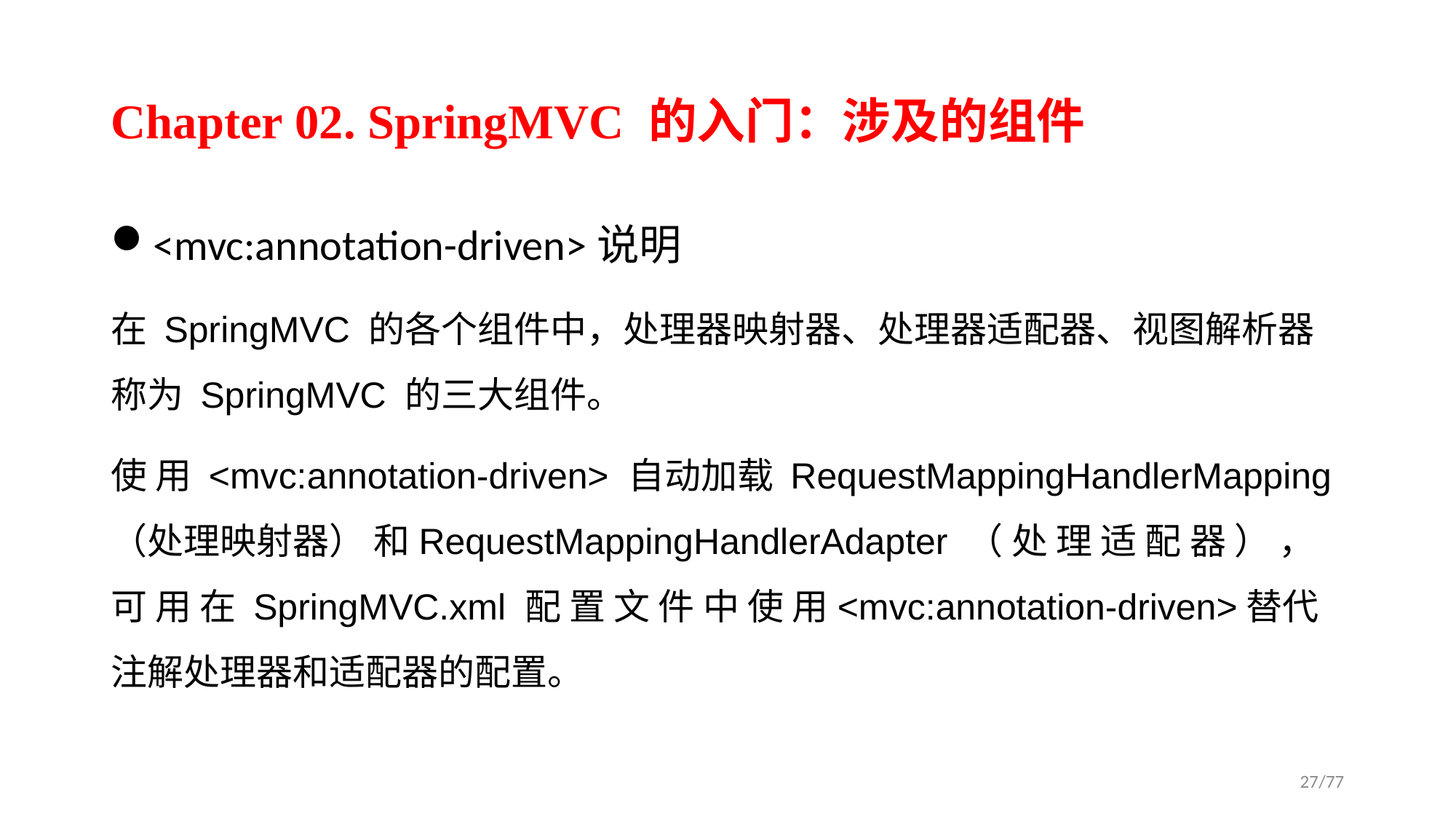

# Chapter 02. SpringMVC 的入门：涉及的组件
<mvc:annotation-driven>说明
在 SpringMVC 的各个组件中，处理器映射器、处理器适配器、视图解析器称为 SpringMVC 的三大组件。
使 用 <mvc:annotation-driven> 自动加载 RequestMappingHandlerMapping （处理映射器） 和RequestMappingHandlerAdapter （ 处 理 适 配 器 ） ， 可 用 在 SpringMVC.xml 配 置 文 件 中 使 用<mvc:annotation-driven>替代注解处理器和适配器的配置。
27